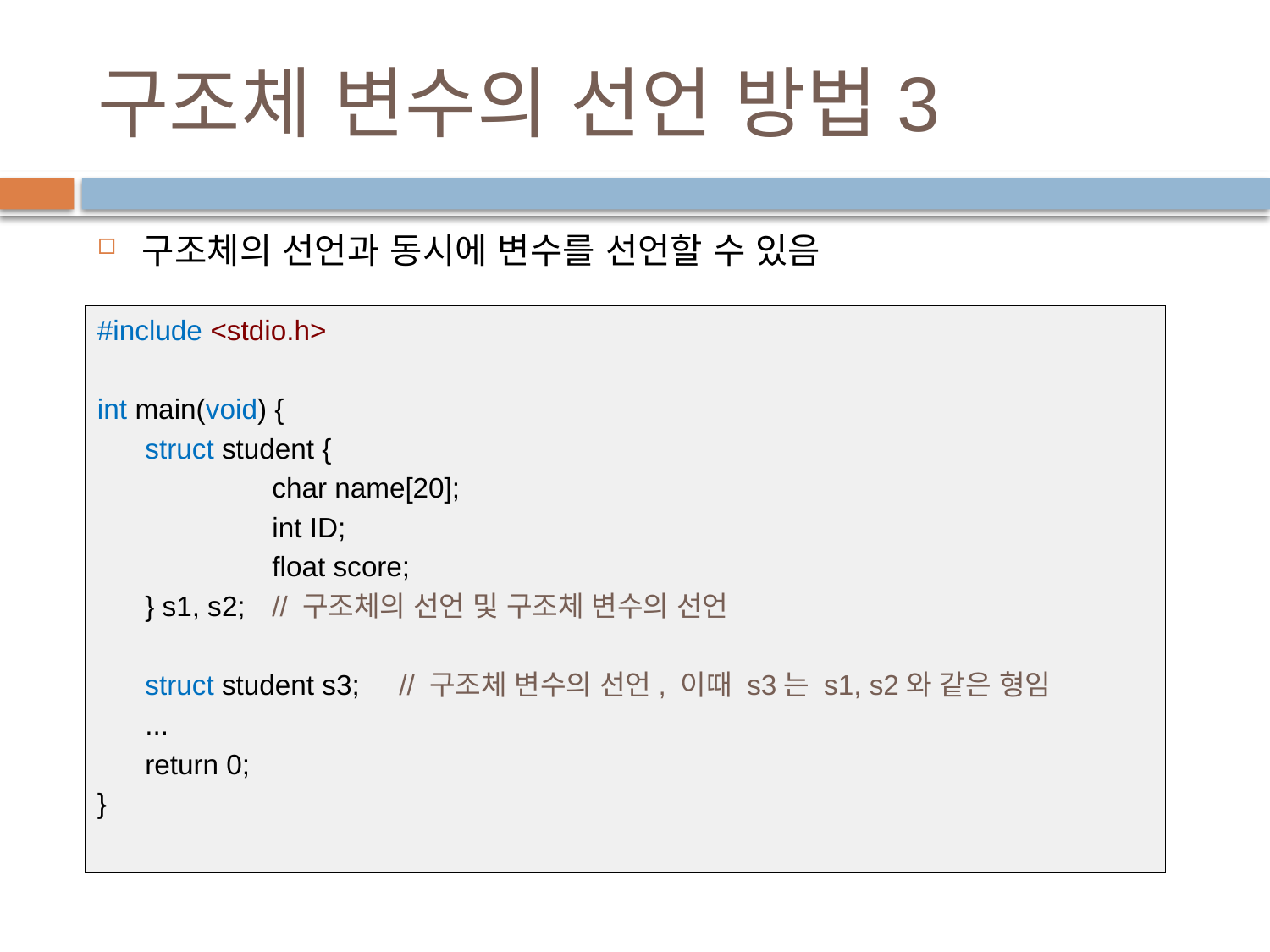

# 구조체 변수의 선언 방법3
구조체의 선언과 동시에 변수를 선언할 수 있음
#include <stdio.h>

int main(void) {
	struct student {
		char name[20];
		int ID;
		float score;
	} s1, s2;	// 구조체의 선언 및 구조체 변수의 선언

	struct student s3;	// 구조체 변수의 선언, 이때 s3는 s1, s2와 같은 형임
	...
	return 0;
}